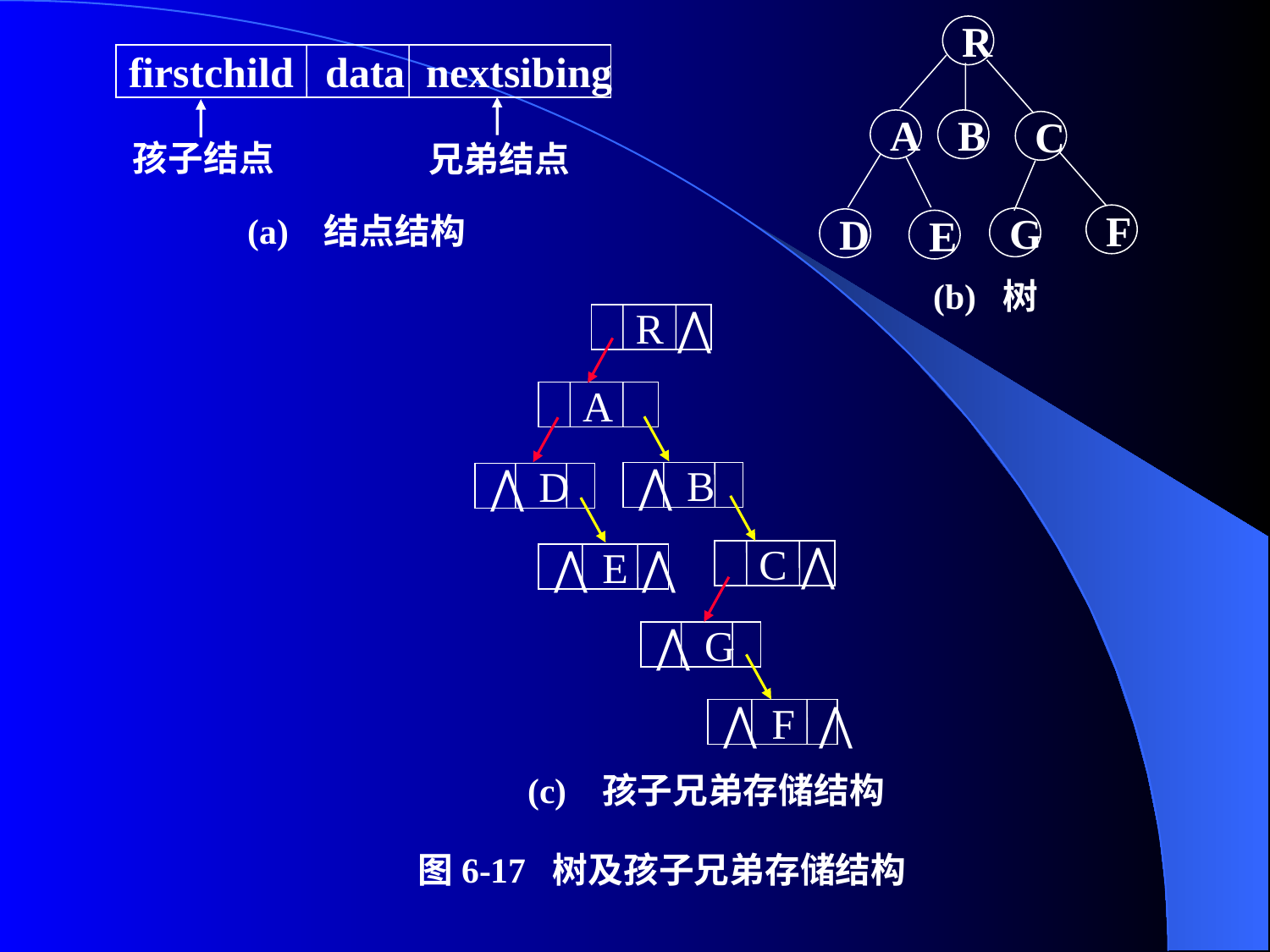

R

A
B
C

F
G
D
E
(b)  树
firstchild   data  nextsibing

兄弟结点

孩子结点
(a)   结点结构
   R ⋀

   A

⋀ B

⋀ D

   C ⋀

⋀ E ⋀

⋀ G

⋀ F  ⋀

(c)   孩子兄弟存储结构
图6-17  树及孩子兄弟存储结构